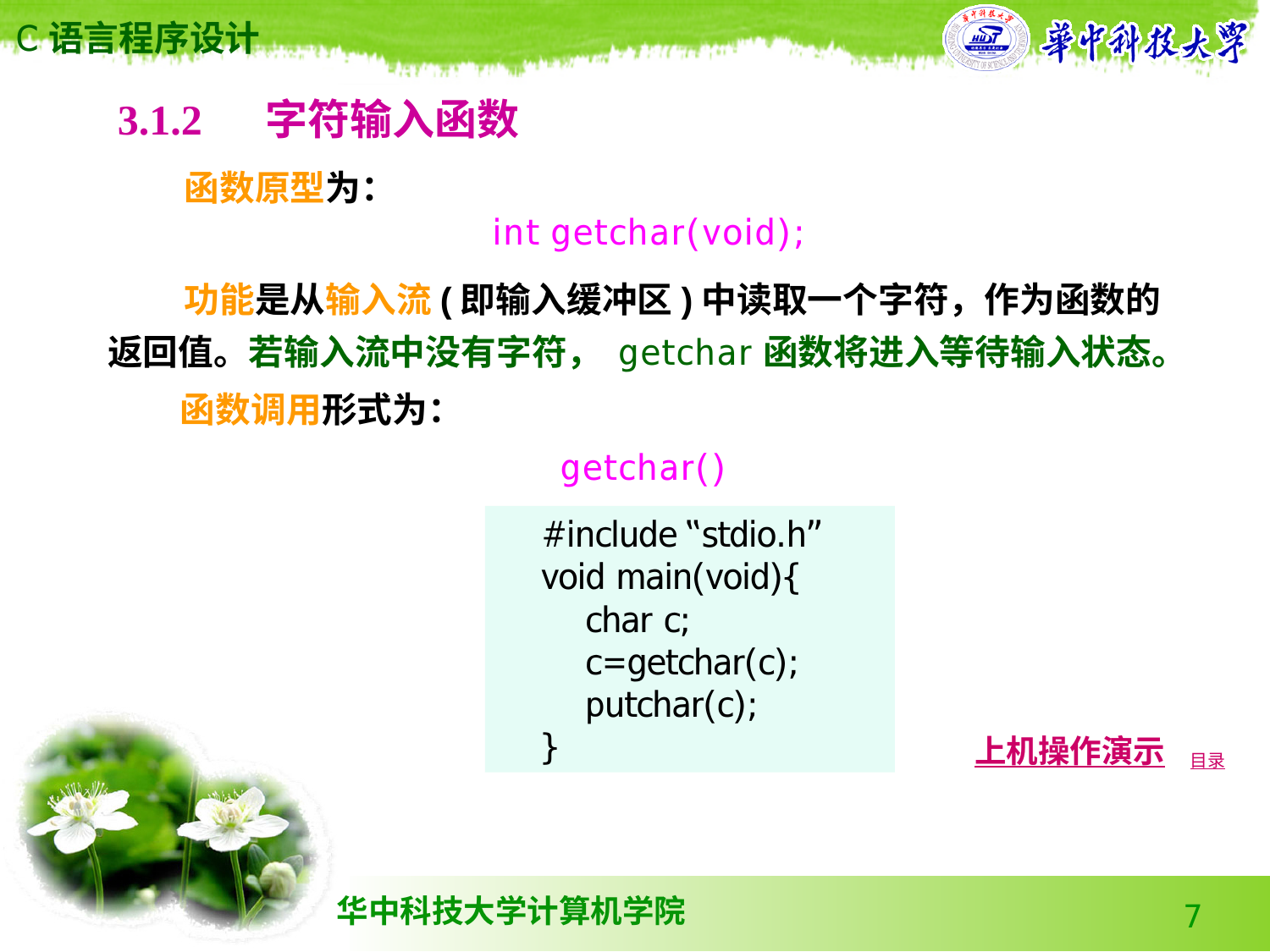

3.1.2 　字符输入函数
       函数原型为：
int getchar(void);
       功能是从输入流(即输入缓冲区)中读取一个字符，作为函数的返回值。若输入流中没有字符， getchar函数将进入等待输入状态。
        函数调用形式为：
getchar()
    #include “stdio.h”
    void main(void){
        char c;
        c=getchar(c);
        putchar(c);
    }
上机操作演示
目录
7